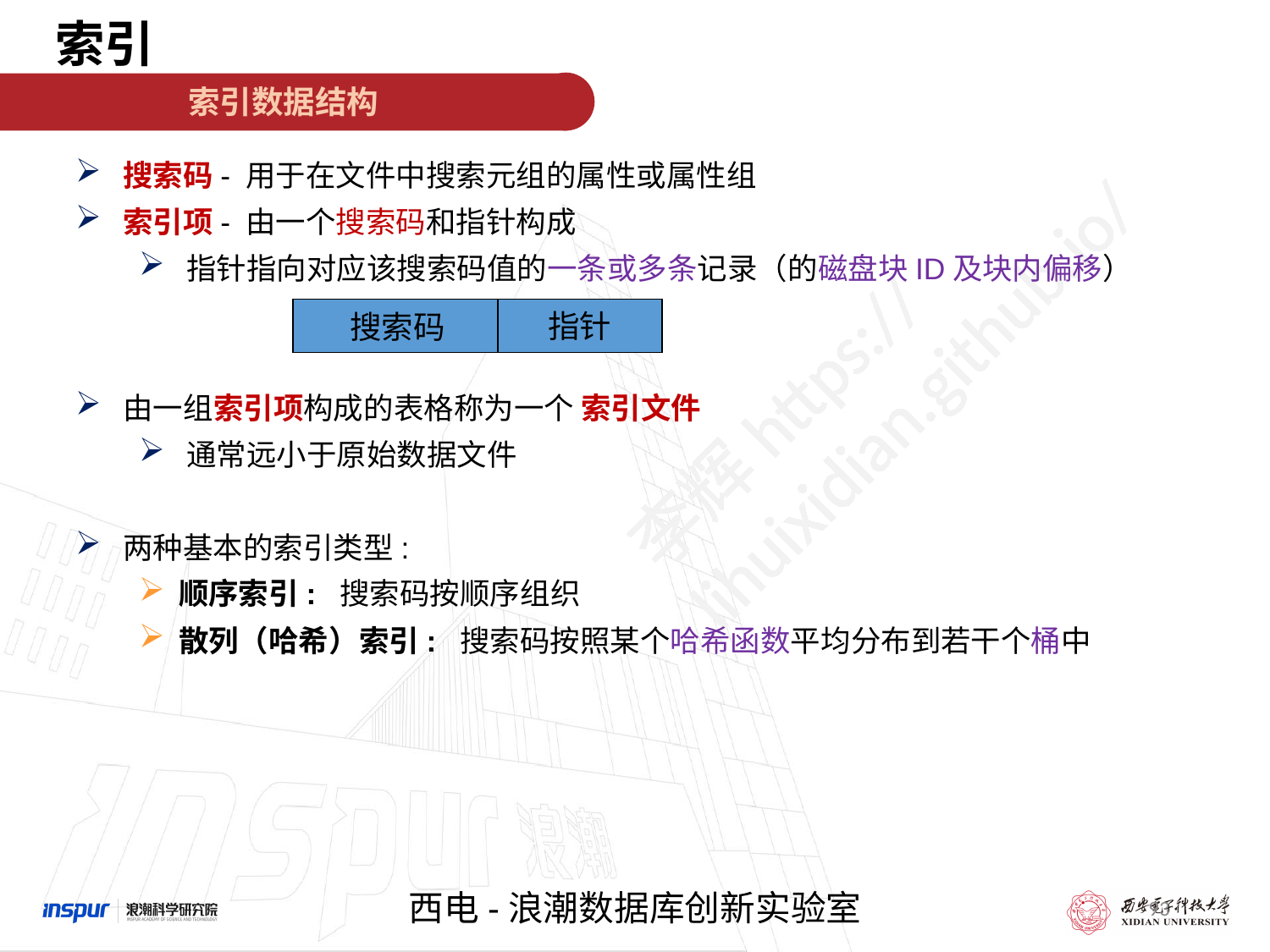

索引

索引数据结构
搜索码- 用于在文件中搜索元组的属性或属性组
索引项- 由一个搜索码和指针构成
指针指向对应该搜索码值的一条或多条记录（的磁盘块ID及块内偏移）

由一组索引项构成的表格称为一个 索引文件
通常远小于原始数据文件

两种基本的索引类型:
顺序索引:  搜索码按顺序组织
散列（哈希）索引:  搜索码按照某个哈希函数平均分布到若干个桶中
指针
搜索码
93